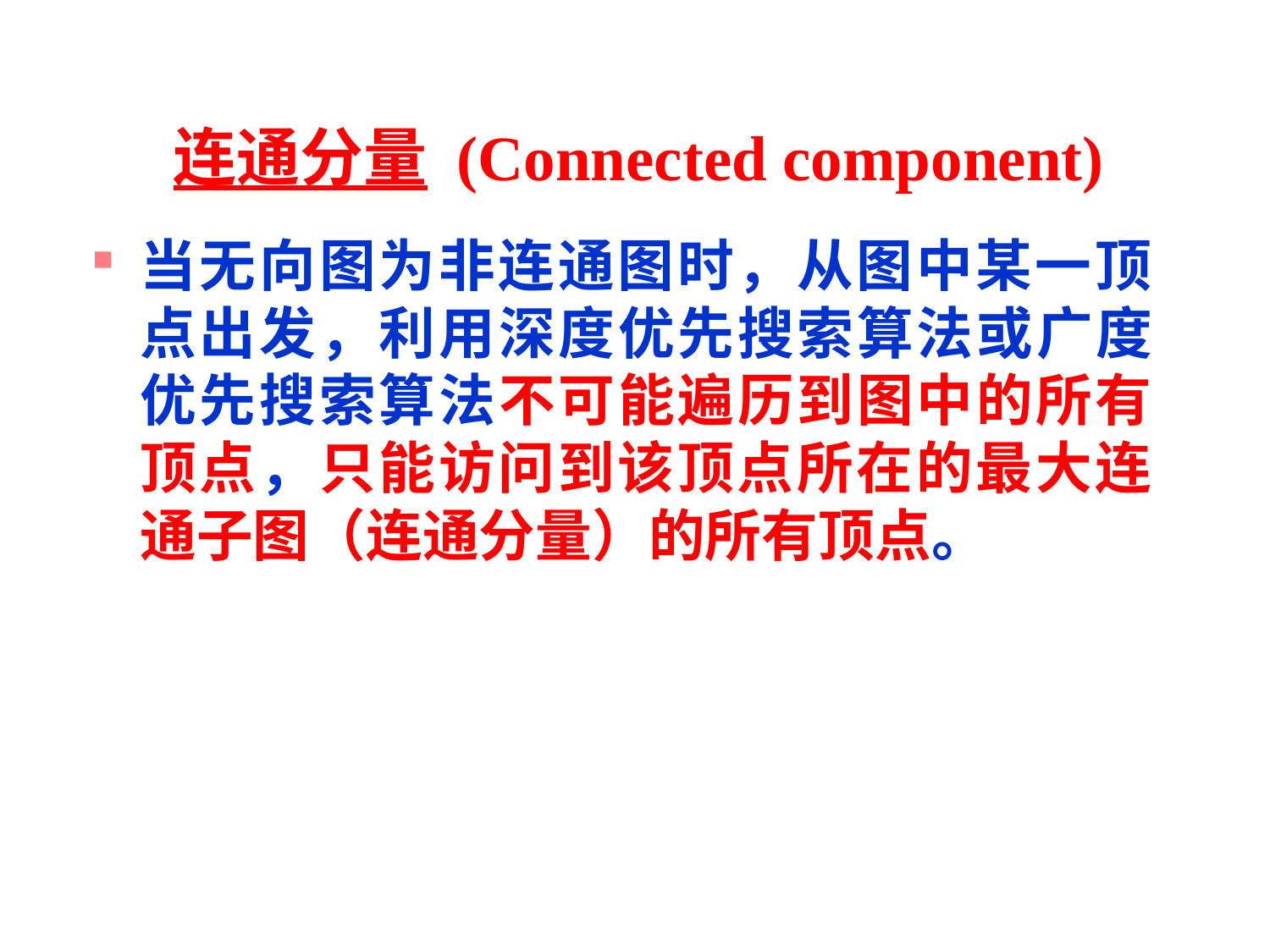

连通分量 (Connected component)
当无向图为非连通图时，从图中某一顶点出发，利用深度优先搜索算法或广度优先搜索算法不可能遍历到图中的所有顶点，只能访问到该顶点所在的最大连通子图（连通分量）的所有顶点。
77